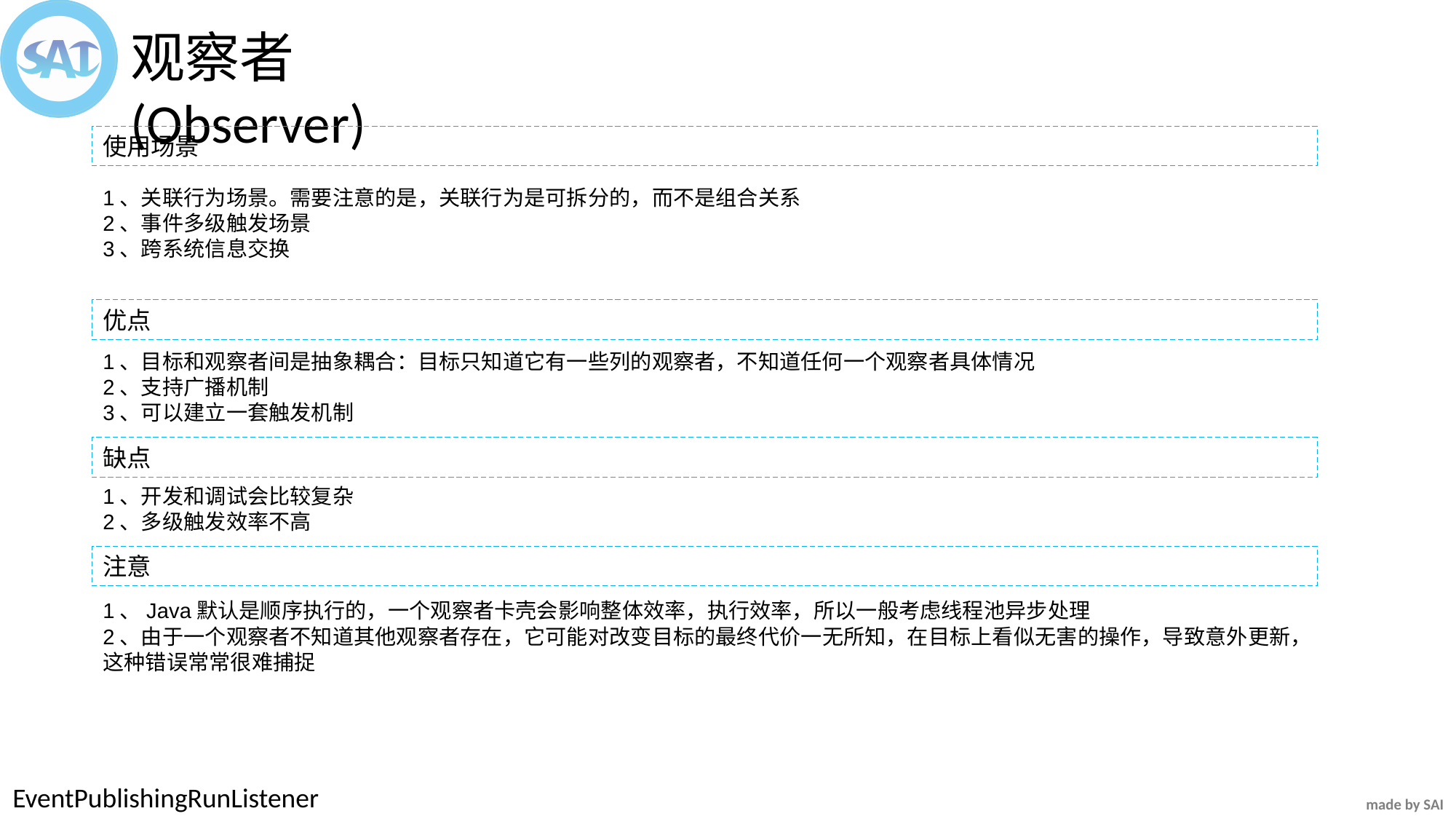

观察者(Observer)
使用场景
1、关联行为场景。需要注意的是，关联行为是可拆分的，而不是组合关系
2、事件多级触发场景
3、跨系统信息交换
优点
1、目标和观察者间是抽象耦合：目标只知道它有一些列的观察者，不知道任何一个观察者具体情况
2、支持广播机制
3、可以建立一套触发机制
缺点
1、开发和调试会比较复杂
2、多级触发效率不高
注意
1、Java默认是顺序执行的，一个观察者卡壳会影响整体效率，执行效率，所以一般考虑线程池异步处理
2、由于一个观察者不知道其他观察者存在，它可能对改变目标的最终代价一无所知，在目标上看似无害的操作，导致意外更新，这种错误常常很难捕捉
EventPublishingRunListener